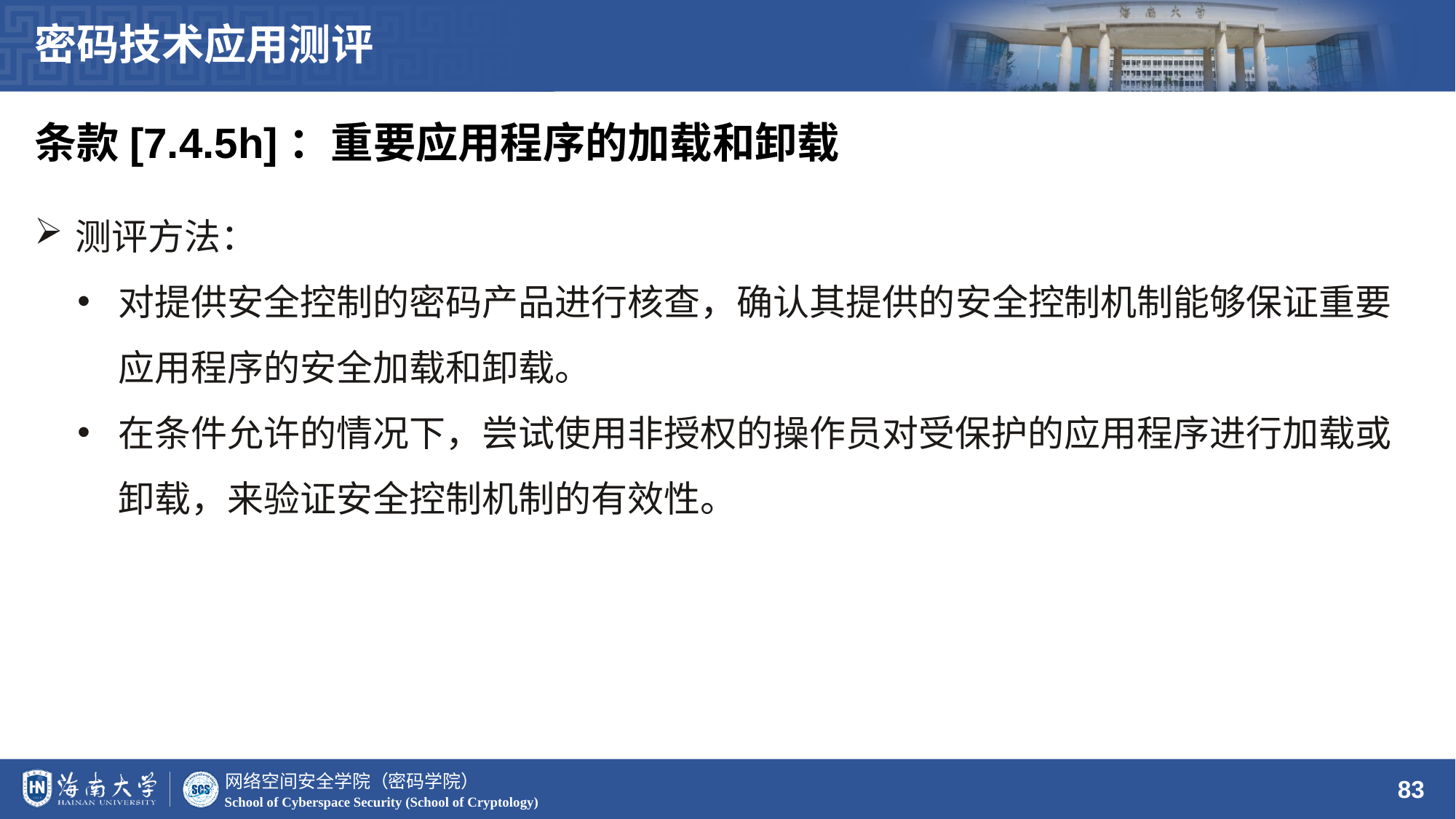

密码技术应用测评
条款[7.4.5h]：重要应用程序的加载和卸载
测评方法：
对提供安全控制的密码产品进行核查，确认其提供的安全控制机制能够保证重要应用程序的安全加载和卸载。
在条件允许的情况下，尝试使用非授权的操作员对受保护的应用程序进行加载或卸载，来验证安全控制机制的有效性。
83